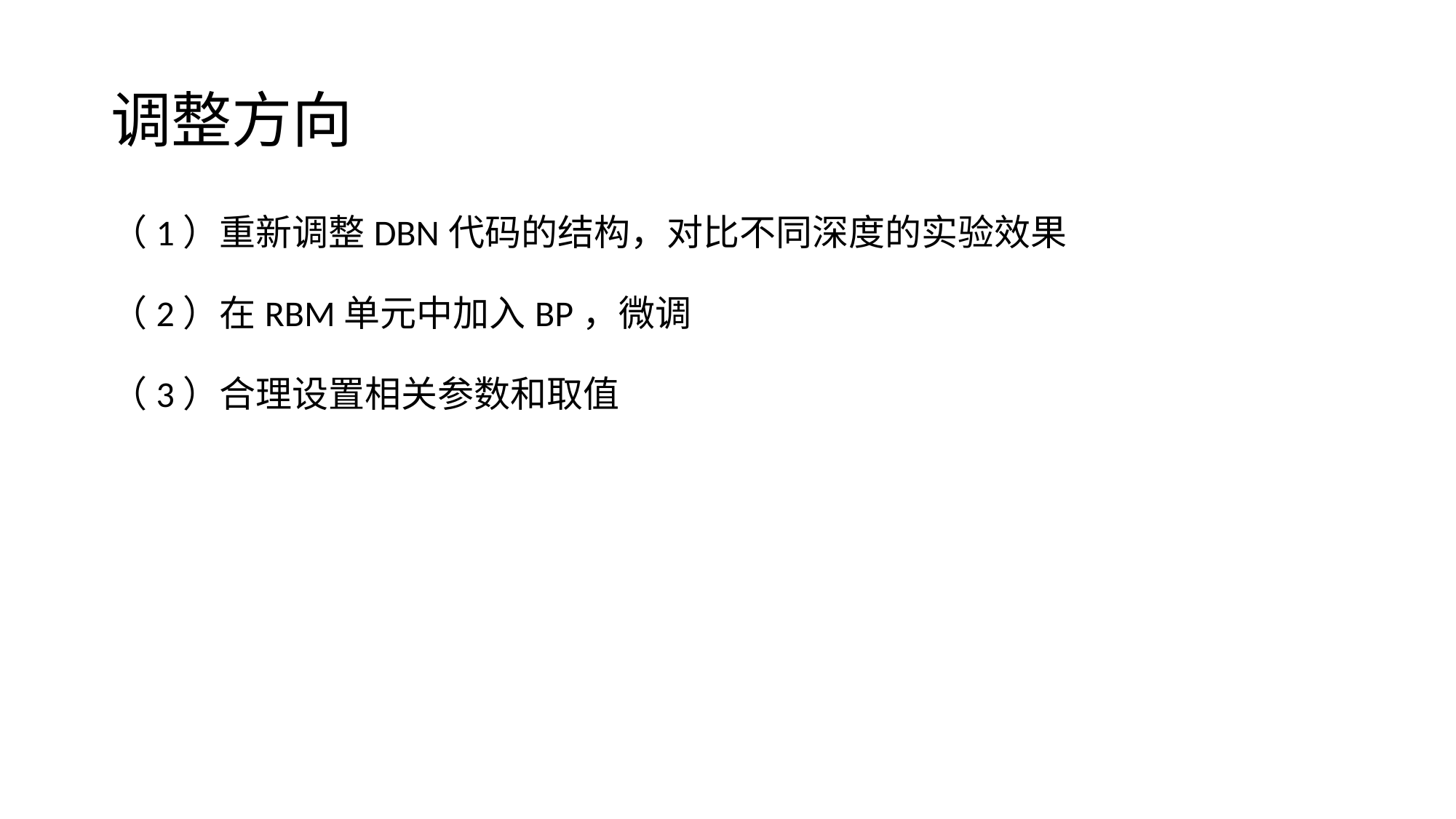

# 调整方向
（1）重新调整DBN代码的结构，对比不同深度的实验效果
（2）在RBM单元中加入BP，微调
（3）合理设置相关参数和取值